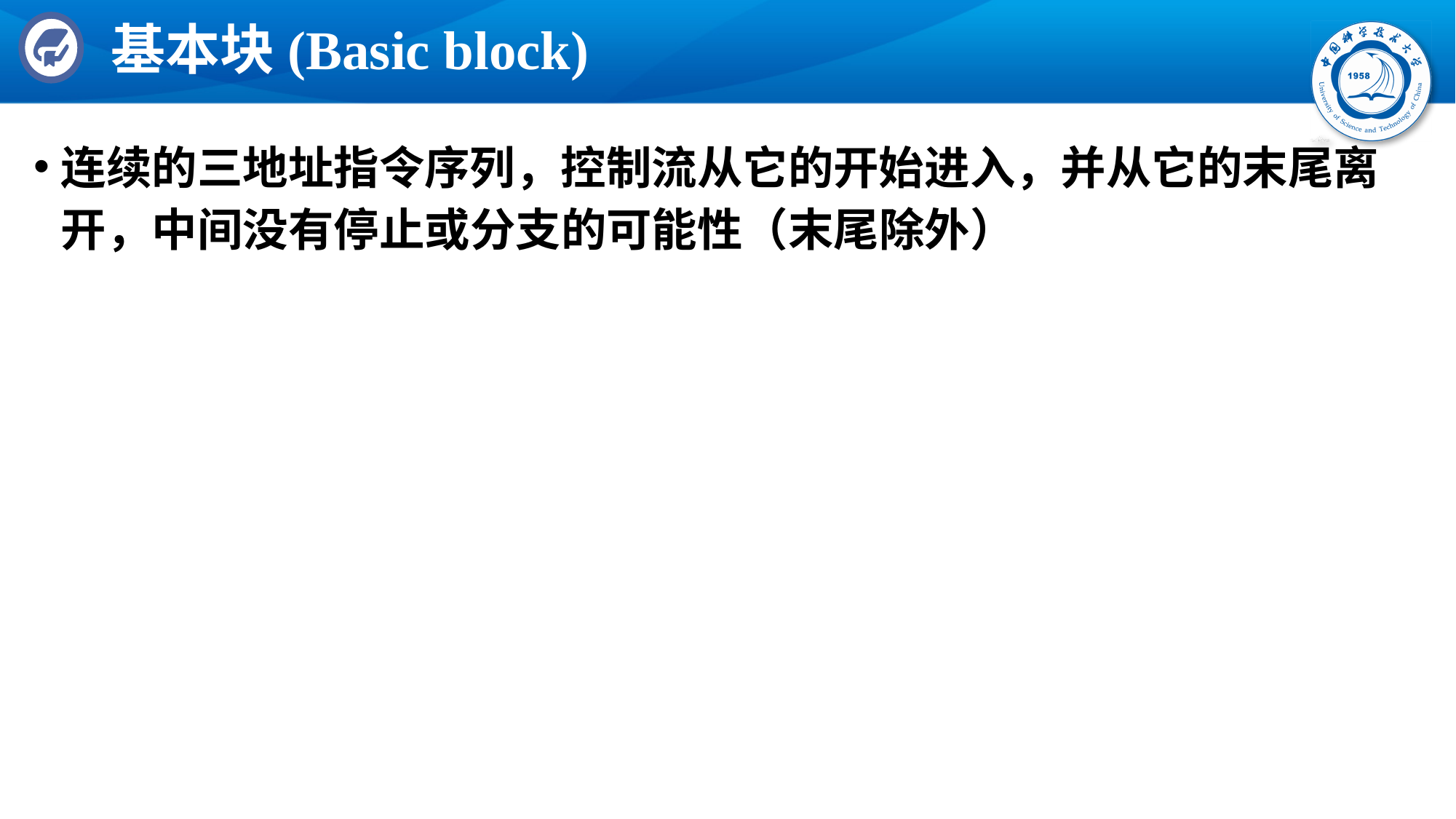

# 基本块(Basic block)
连续的三地址指令序列，控制流从它的开始进入，并从它的末尾离开，中间没有停止或分支的可能性（末尾除外）
流图(flow graph)
用有向边表示基本块之间的控制流信息，基本块作为结点